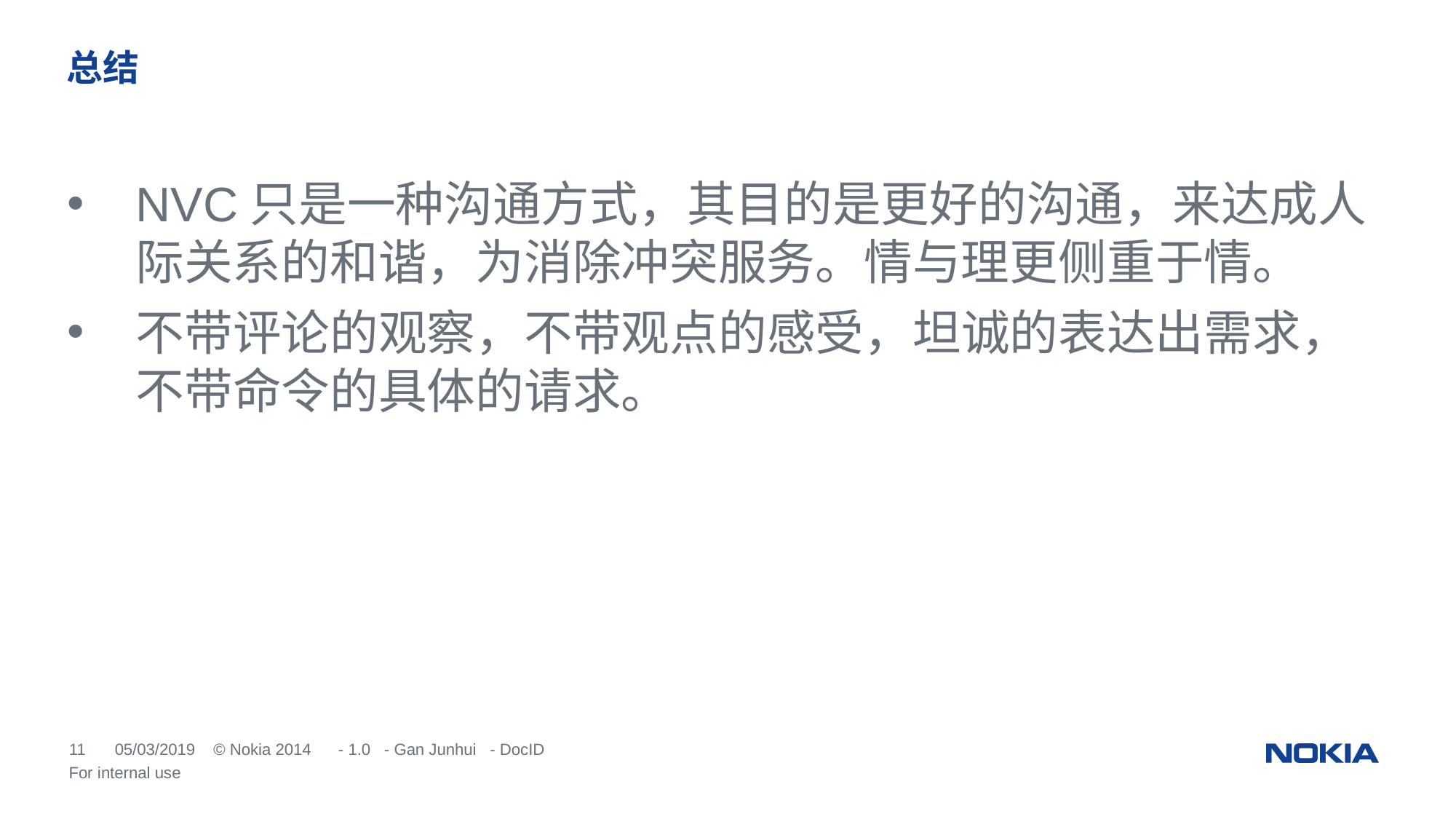

# 总结

NVC只是一种沟通方式，其目的是更好的沟通，来达成人际关系的和谐，为消除冲突服务。情与理更侧重于情。
不带评论的观察，不带观点的感受，坦诚的表达出需求，不带命令的具体的请求。